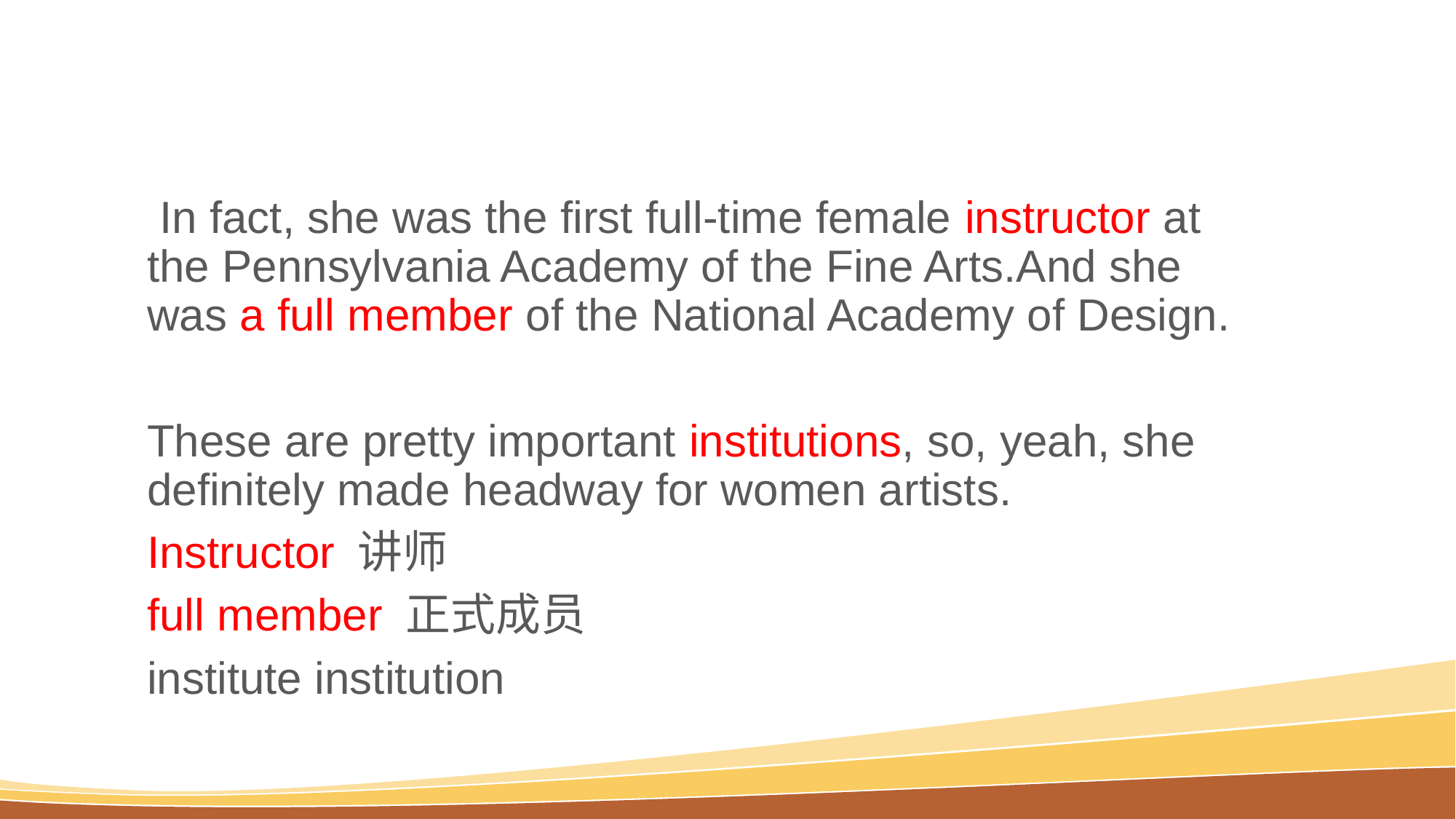

#
 In fact, she was the first full-time female instructor at the Pennsylvania Academy of the Fine Arts.And she was a full member of the National Academy of Design.

These are pretty important institutions, so, yeah, she definitely made headway for women artists.
Instructor 讲师
full member 正式成员
institute institution